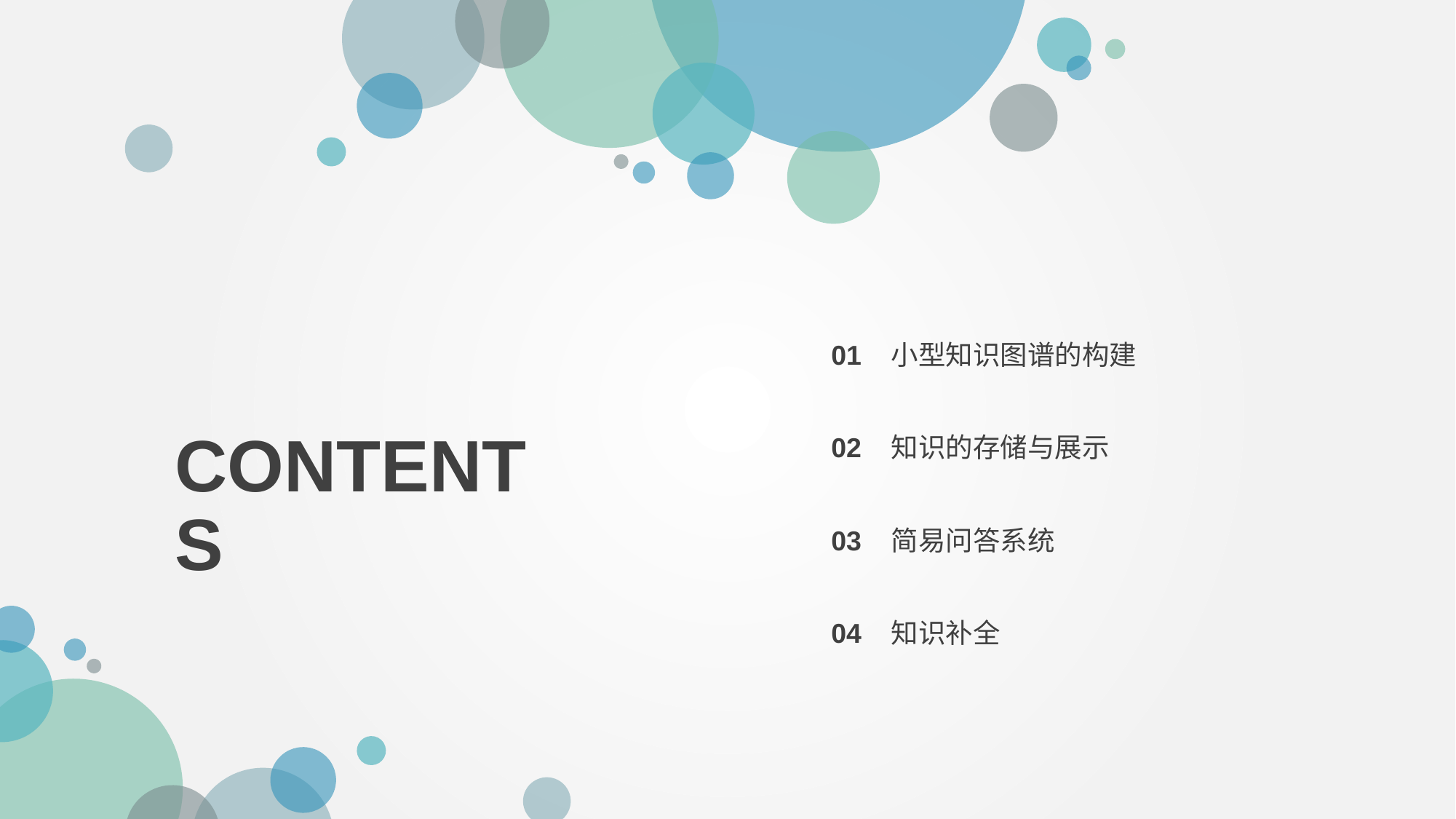

01   小型知识图谱的构建
02   知识的存储与展示
CONTENTS
03   简易问答系统
04   知识补全